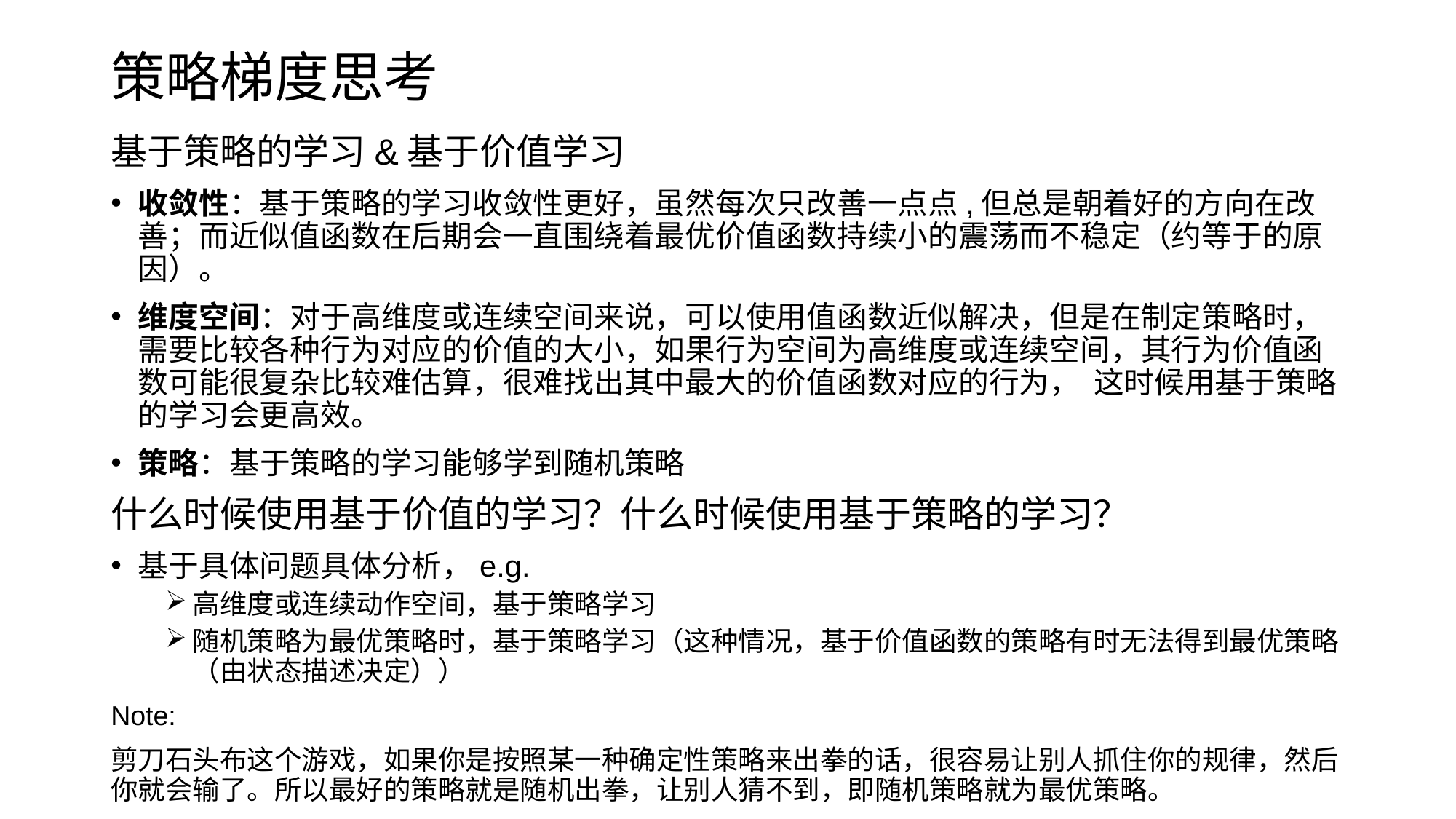

# 策略梯度思考
基于策略的学习&基于价值学习
收敛性：基于策略的学习收敛性更好，虽然每次只改善一点点,但总是朝着好的方向在改善；而近似值函数在后期会一直围绕着最优价值函数持续小的震荡而不稳定（约等于的原因）。
维度空间：对于高维度或连续空间来说，可以使用值函数近似解决，但是在制定策略时，需要比较各种行为对应的价值的大小，如果行为空间为高维度或连续空间，其行为价值函数可能很复杂比较难估算，很难找出其中最大的价值函数对应的行为，  这时候用基于策略的学习会更高效。
策略：基于策略的学习能够学到随机策略
什么时候使用基于价值的学习？什么时候使用基于策略的学习？
基于具体问题具体分析，e.g.
高维度或连续动作空间，基于策略学习
随机策略为最优策略时，基于策略学习（这种情况，基于价值函数的策略有时无法得到最优策略（由状态描述决定））
Note:
剪刀石头布这个游戏，如果你是按照某一种确定性策略来出拳的话，很容易让别人抓住你的规律，然后你就会输了。所以最好的策略就是随机出拳，让别人猜不到，即随机策略就为最优策略。